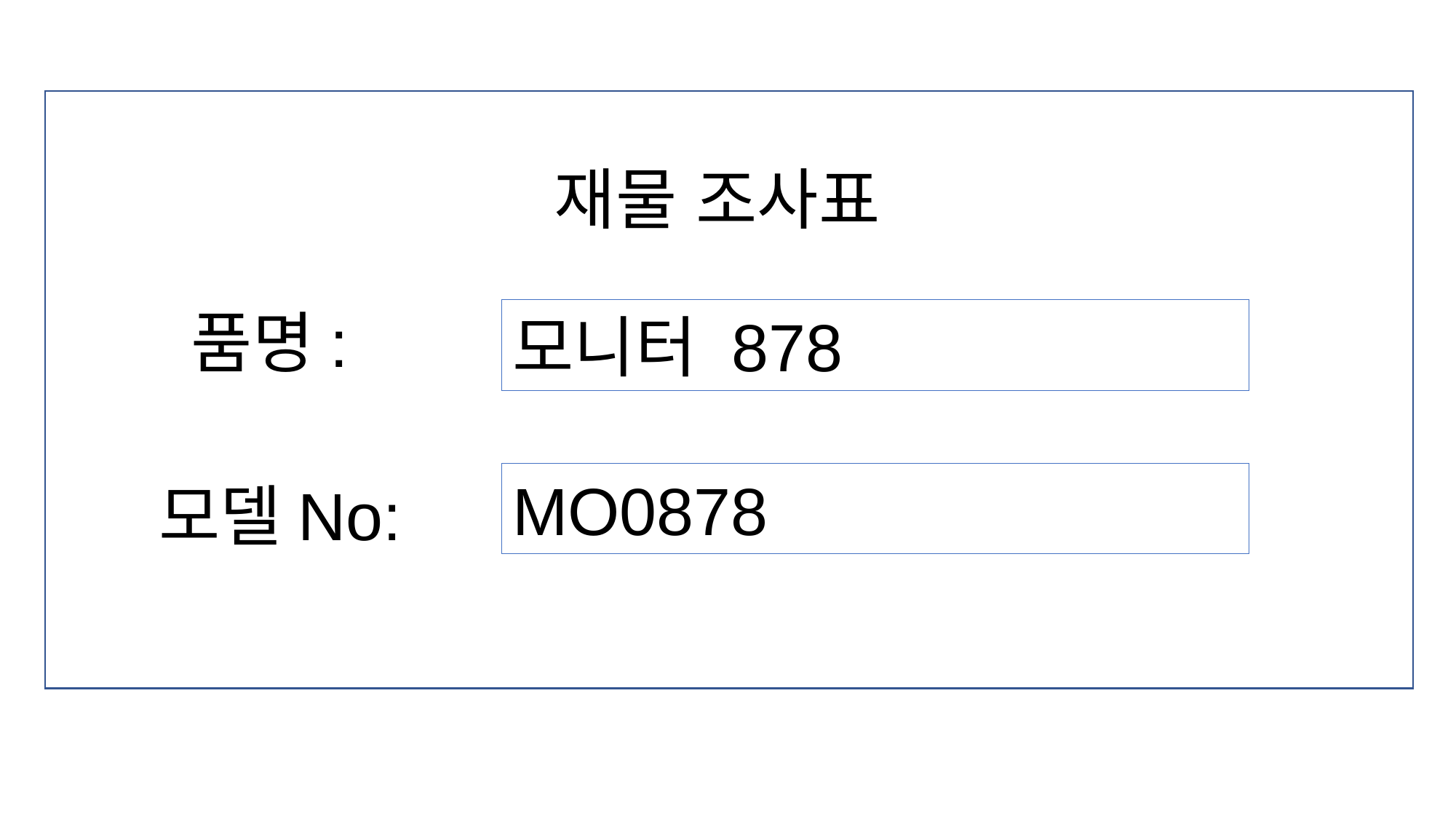

재물 조사표
품명:
모니터 878
MO0878
모델No: